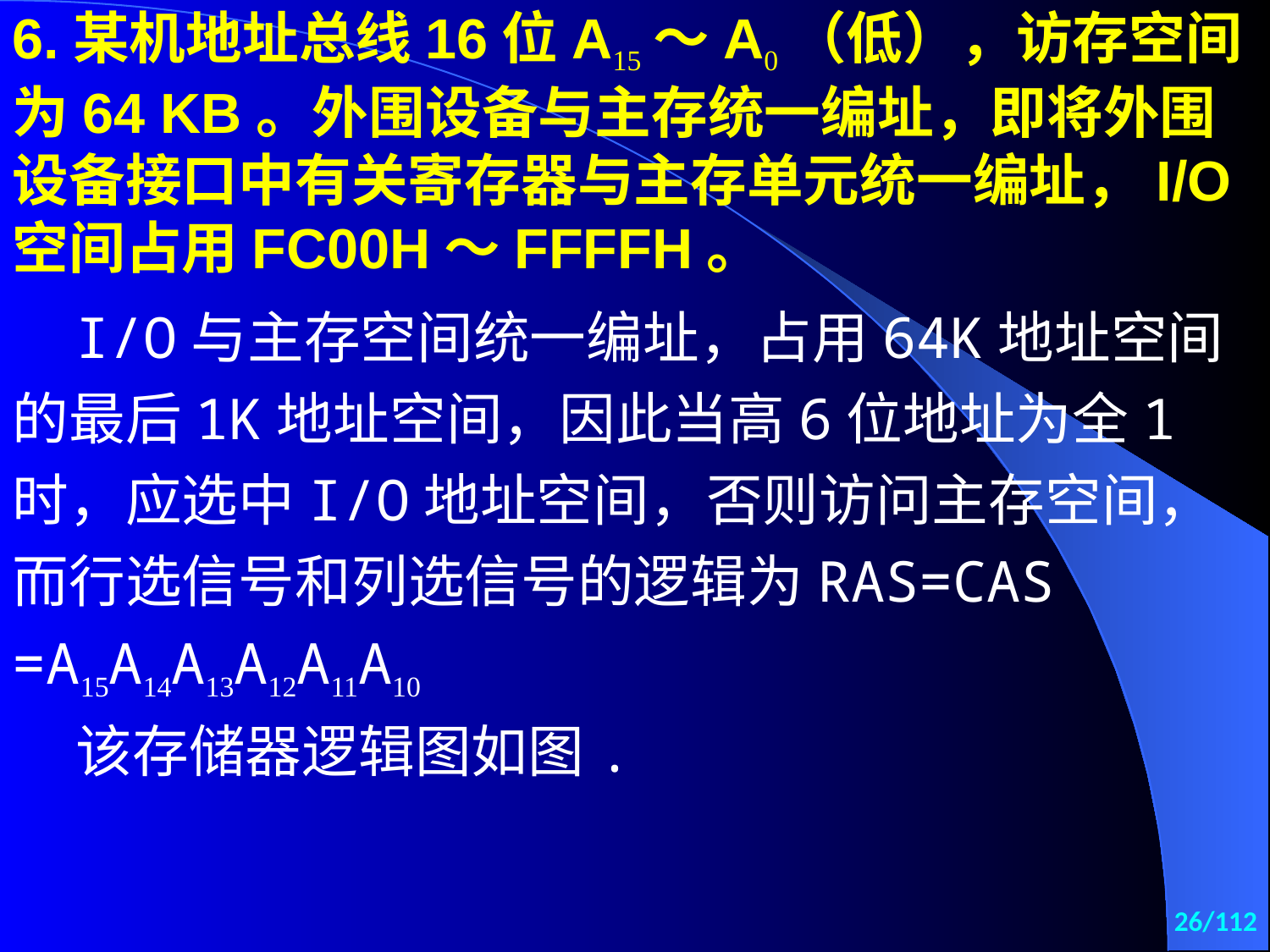

6.某机地址总线16位A15～A0（低），访存空间为64 KB。外围设备与主存统一编址，即将外围设备接口中有关寄存器与主存单元统一编址，I/O空间占用FC00H～FFFFH。
I/O与主存空间统一编址，占用64K地址空间的最后1K地址空间，因此当高6位地址为全1时，应选中I/O地址空间，否则访问主存空间，而行选信号和列选信号的逻辑为RAS=CAS =A15A14A13A12A11A10
该存储器逻辑图如图.
26/112